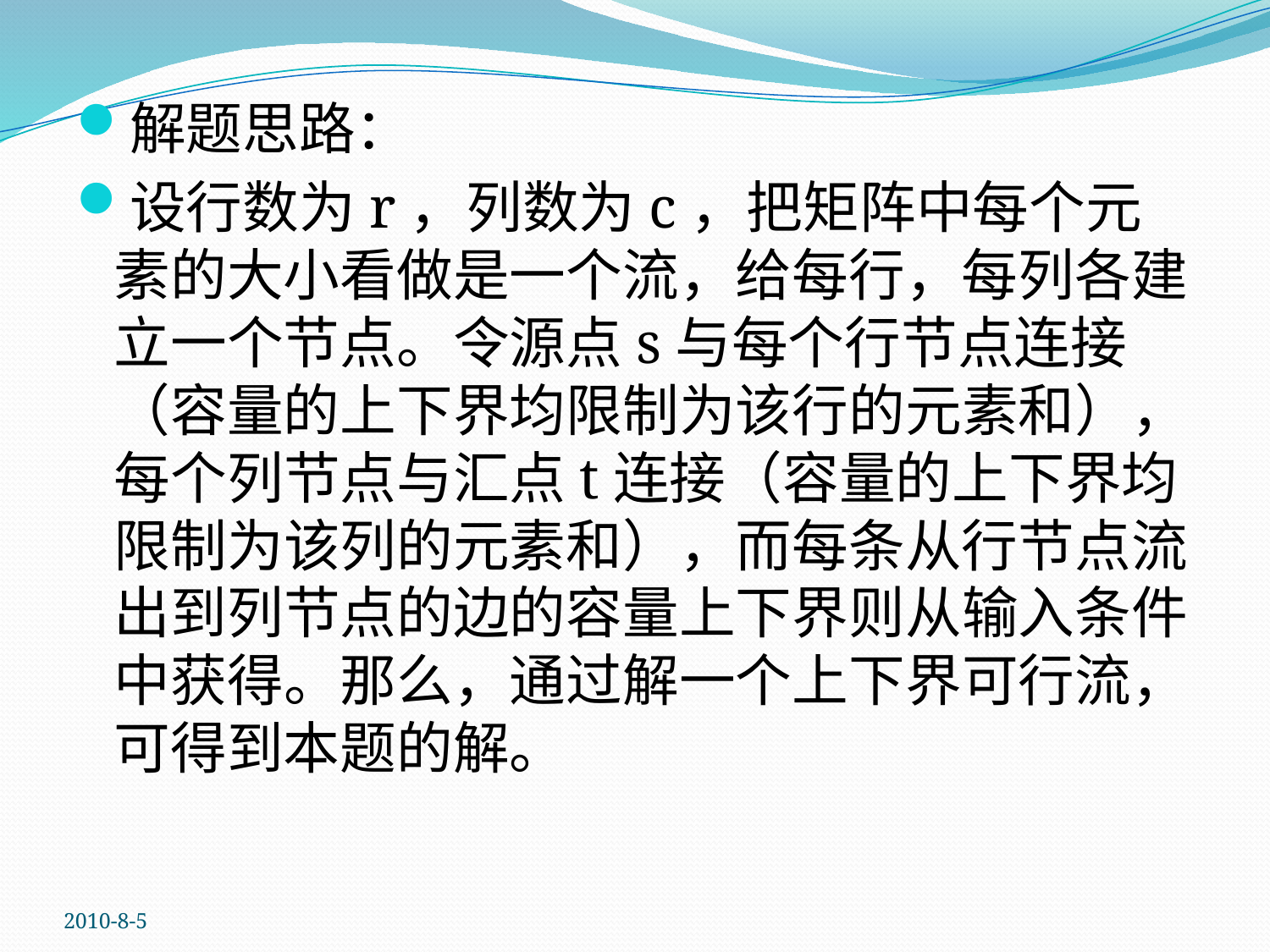

解题思路：
设行数为r，列数为c，把矩阵中每个元素的大小看做是一个流，给每行，每列各建立一个节点。令源点s与每个行节点连接（容量的上下界均限制为该行的元素和），每个列节点与汇点t连接（容量的上下界均限制为该列的元素和），而每条从行节点流出到列节点的边的容量上下界则从输入条件中获得。那么，通过解一个上下界可行流，可得到本题的解。
2010-8-5